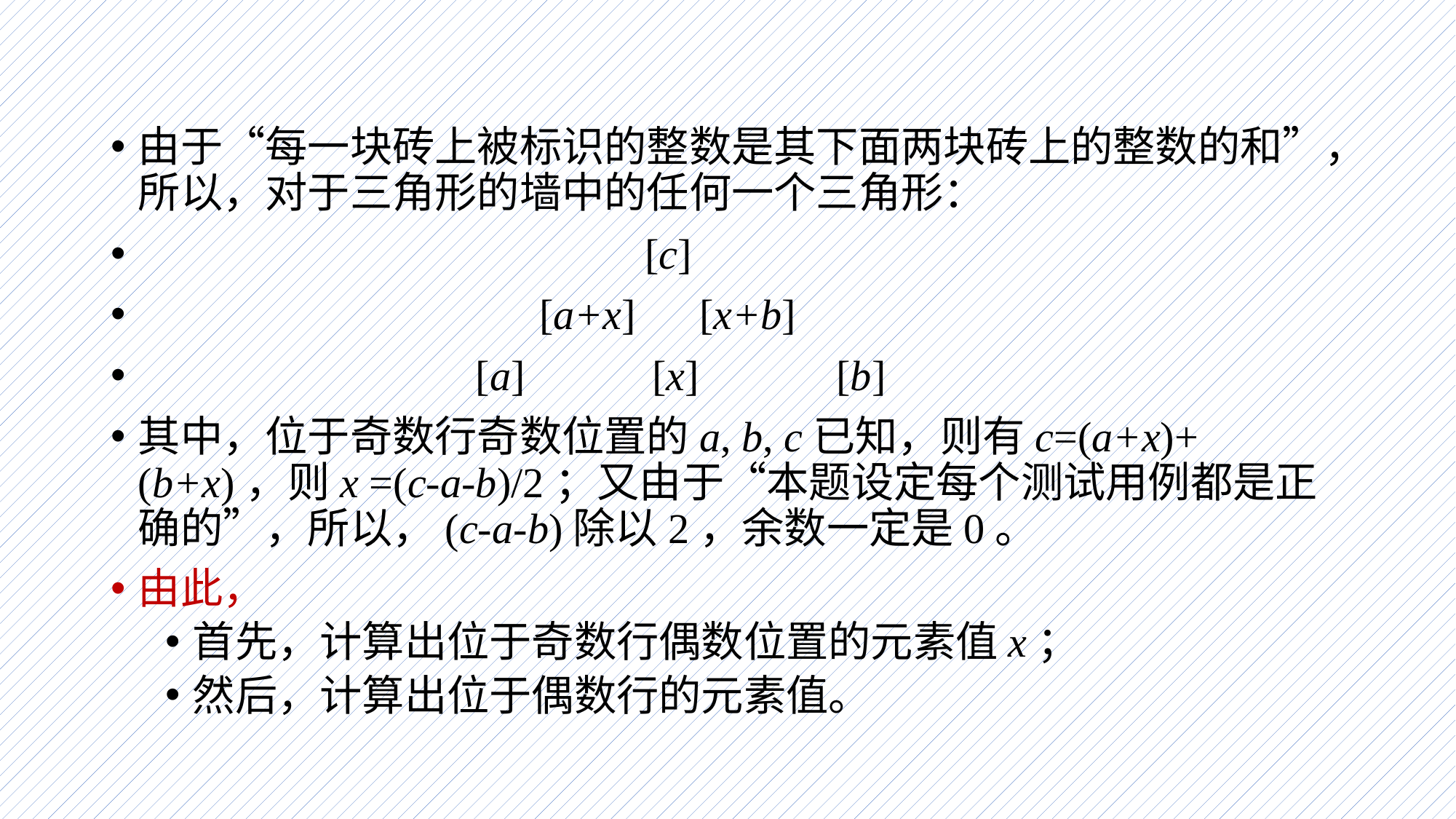

#
由于“每一块砖上被标识的整数是其下面两块砖上的整数的和”，所以，对于三角形的墙中的任何一个三角形：
                                                [c]
                                      [a+x]      [x+b]
                                [a]            [x]             [b]
其中，位于奇数行奇数位置的a, b, c已知，则有c=(a+x)+(b+x)，则x =(c-a-b)/2；又由于“本题设定每个测试用例都是正确的”，所以，(c-a-b)除以2，余数一定是0。
由此，
首先，计算出位于奇数行偶数位置的元素值x；
然后，计算出位于偶数行的元素值。